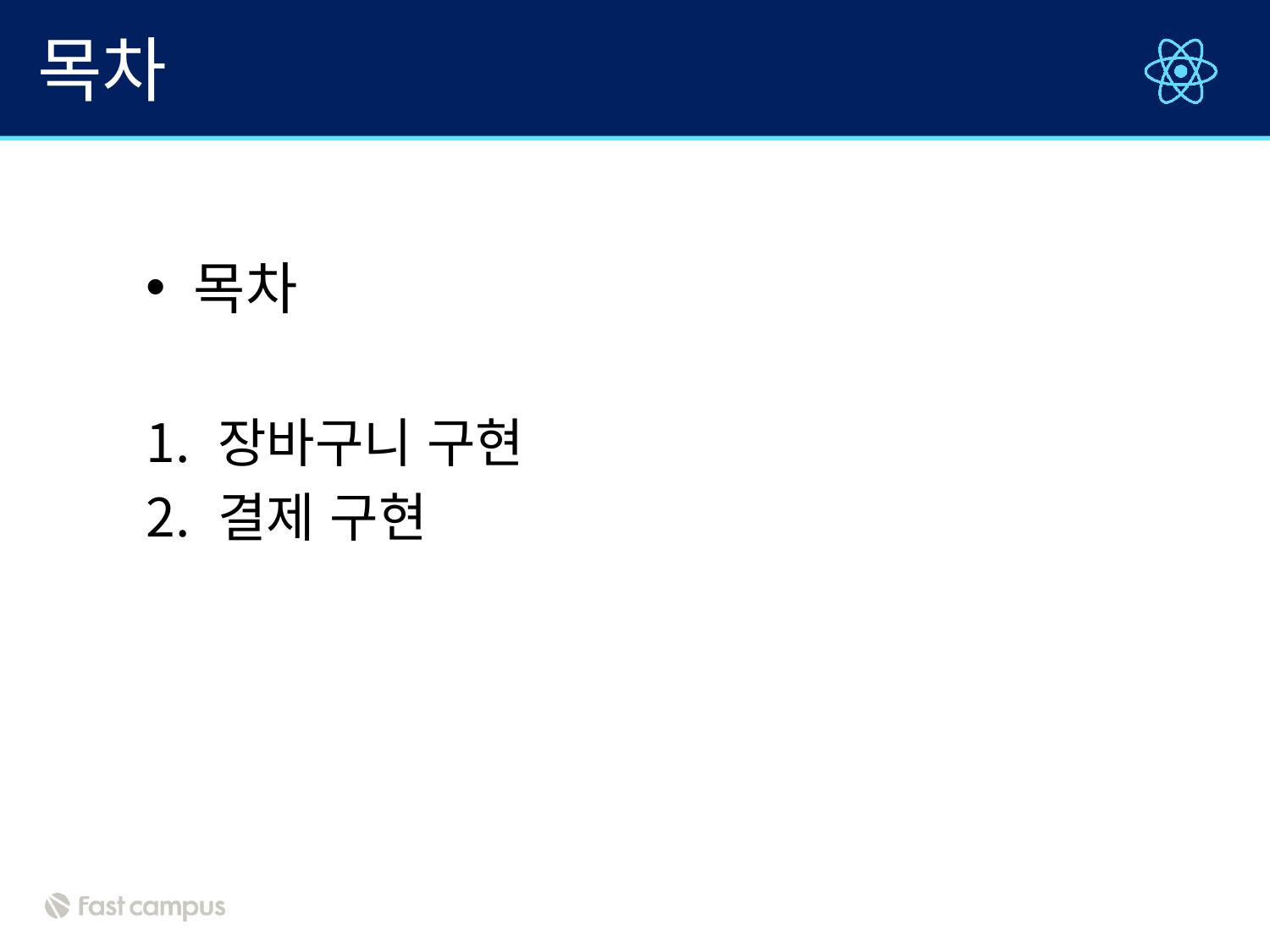

# 목차
목차

장바구니 구현
결제 구현